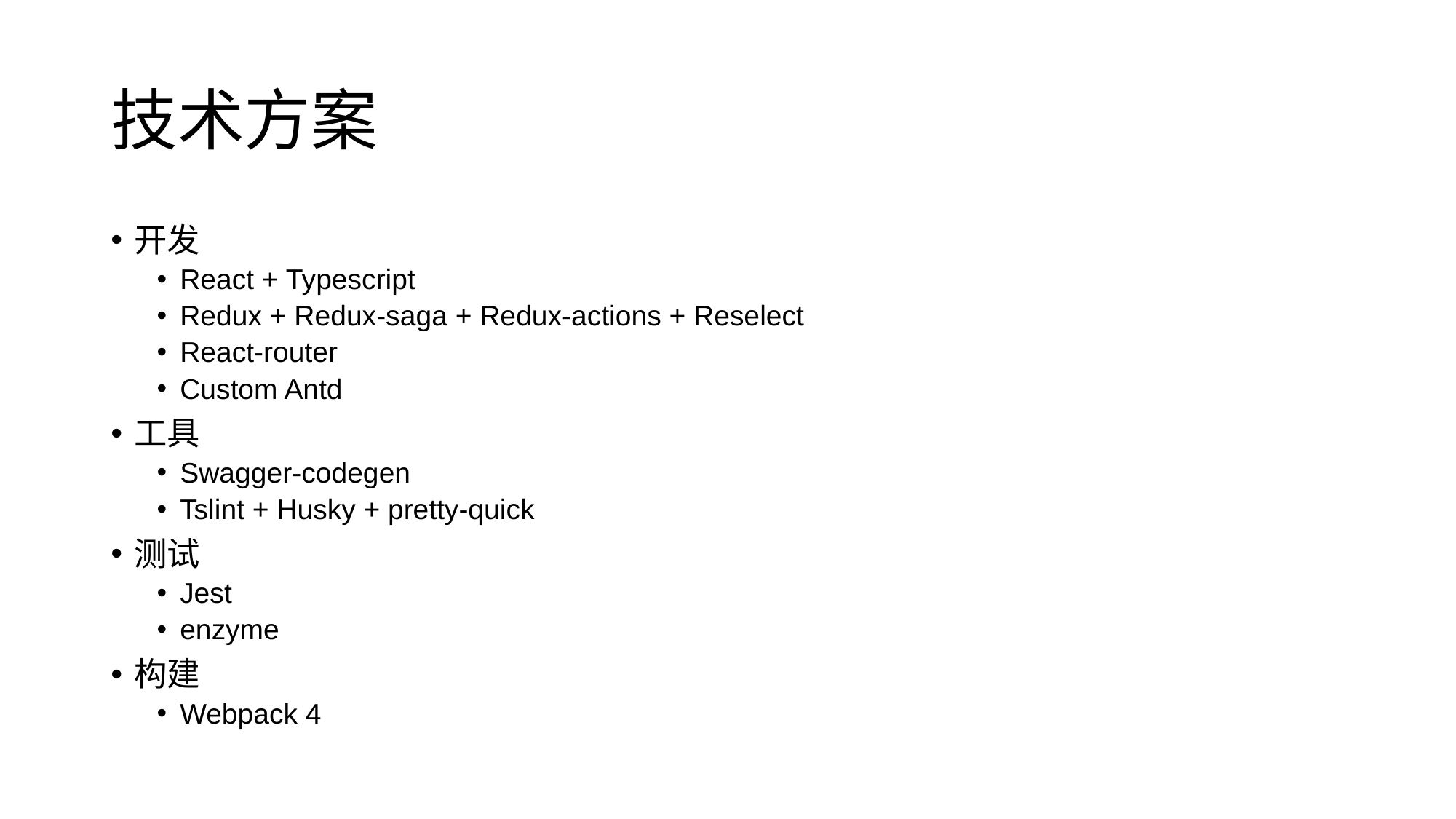

# 技术方案
开发
React + Typescript
Redux + Redux-saga + Redux-actions + Reselect
React-router
Custom Antd
工具
Swagger-codegen
Tslint + Husky + pretty-quick
测试
Jest
enzyme
构建
Webpack 4